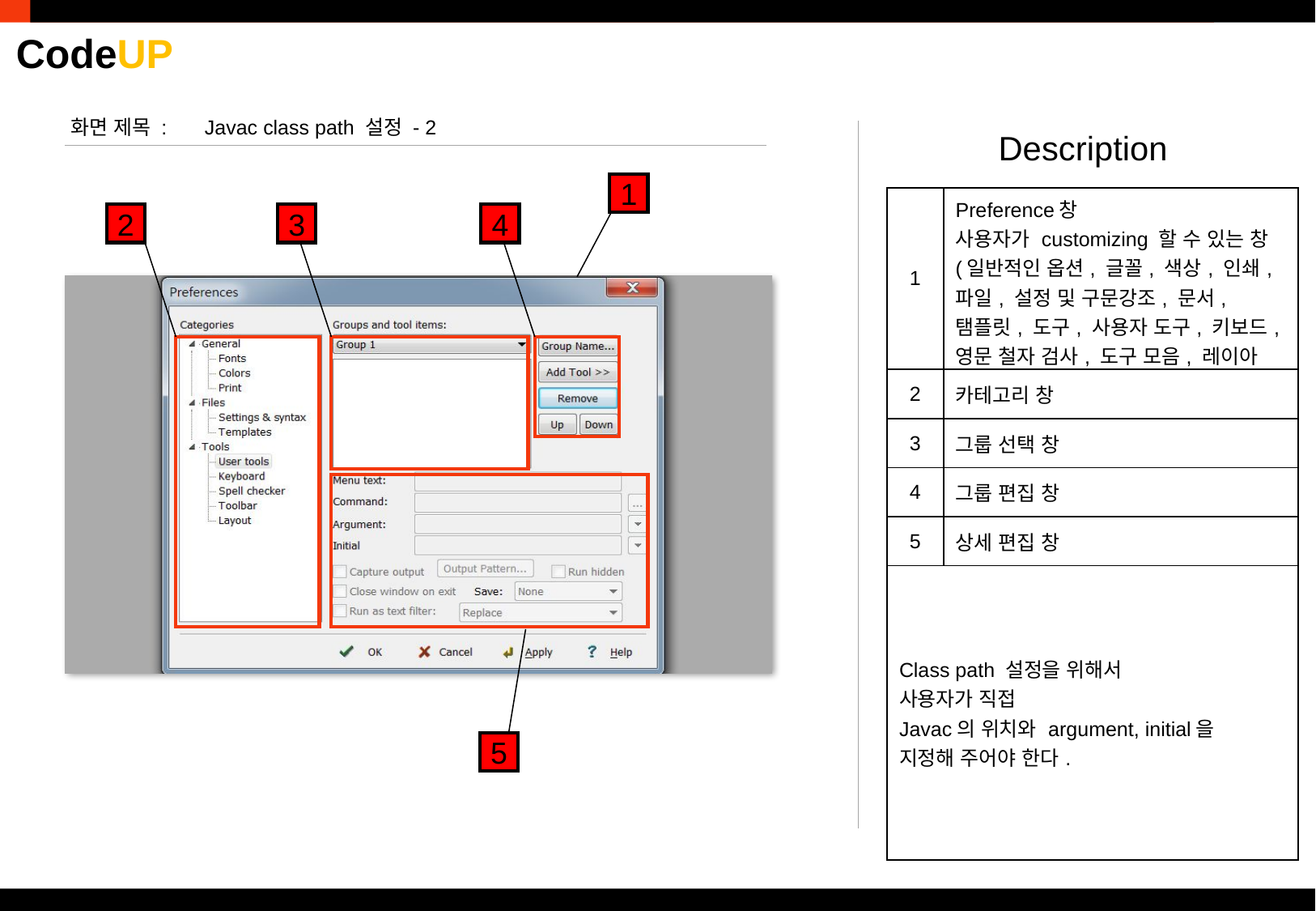

화면 제목 :
Javac class path 설정 - 2
Description
1
| 1 | Preference창 사용자가 customizing 할 수 있는 창 (일반적인 옵션, 글꼴, 색상, 인쇄, 파일, 설정 및 구문강조, 문서, 탬플릿, 도구, 사용자 도구, 키보드, 영문 철자 검사, 도구 모음, 레이아웃) |
| --- | --- |
| 2 | 카테고리 창 |
| 3 | 그룹 선택 창 |
| 4 | 그룹 편집 창 |
| 5 | 상세 편집 창 |
| Class path 설정을 위해서 사용자가 직접 Javac의 위치와 argument, initial을 지정해 주어야 한다. |  |
2
3
4

5